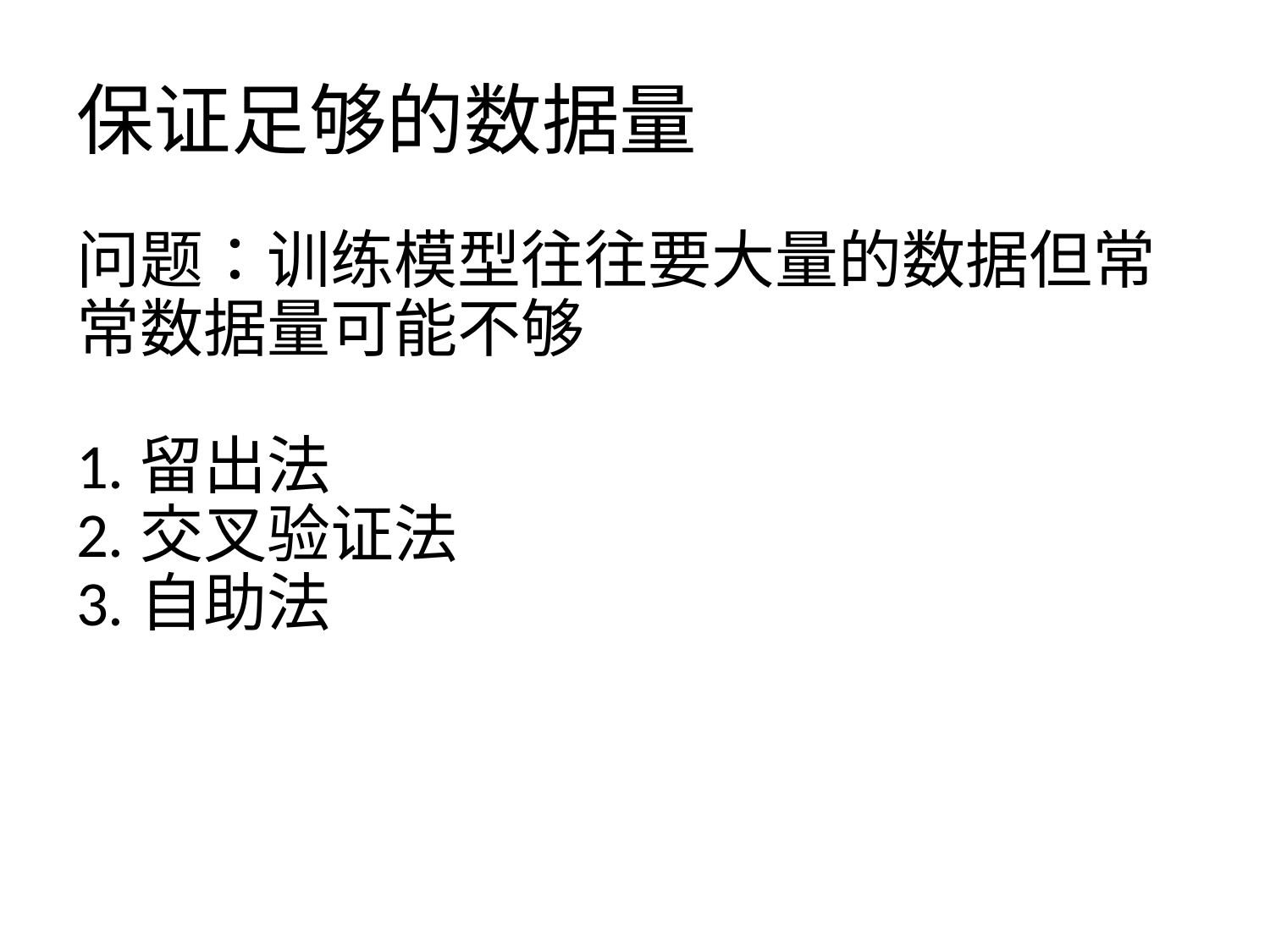

# 保证足够的数据量
问题：训练模型往往要大量的数据但常常数据量可能不够

1.留出法
2.交叉验证法
3.自助法